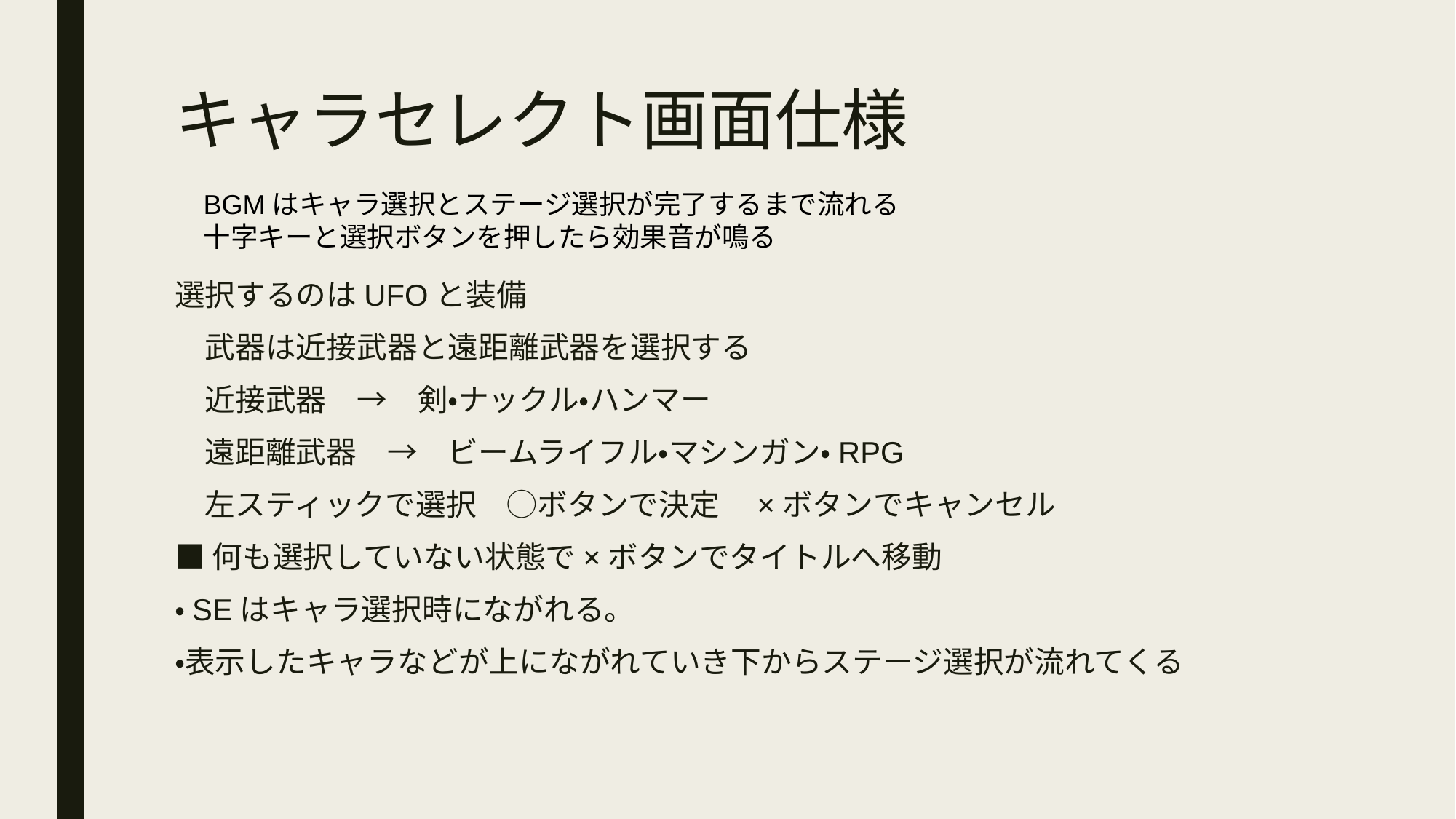

# キャラセレクト画面仕様
BGMはキャラ選択とステージ選択が完了するまで流れる
十字キーと選択ボタンを押したら効果音が鳴る
選択するのはUFOと装備
　武器は近接武器と遠距離武器を選択する
　近接武器　→　剣・ナックル・ハンマー
　遠距離武器　→　ビームライフル・マシンガン・RPG
　左スティックで選択　◯ボタンで決定　×ボタンでキャンセル
■何も選択していない状態で×ボタンでタイトルへ移動
・SEはキャラ選択時にながれる。
・表示したキャラなどが上にながれていき下からステージ選択が流れてくる